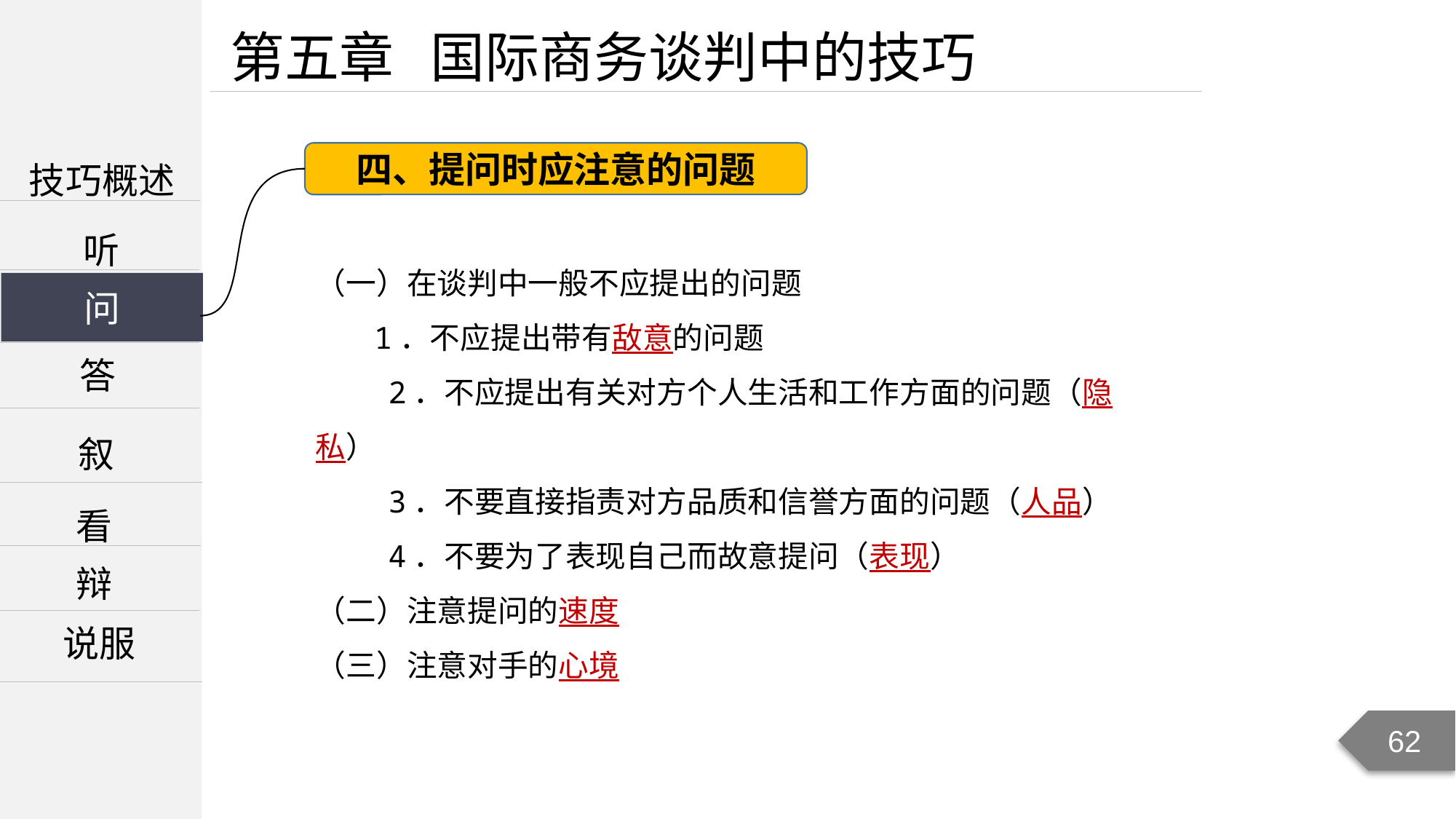

第五章   国际商务谈判中的技巧
技巧概述
四、提问时应注意的问题
听
（一）在谈判中一般不应提出的问题
       1．不应提出带有敌意的问题
    2．不应提出有关对方个人生活和工作方面的问题（隐私）
    3．不要直接指责对方品质和信誉方面的问题（人品）
    4．不要为了表现自己而故意提问（表现）
（二）注意提问的速度
（三）注意对手的心境
问
问
答
叙
看
辩
说服
62